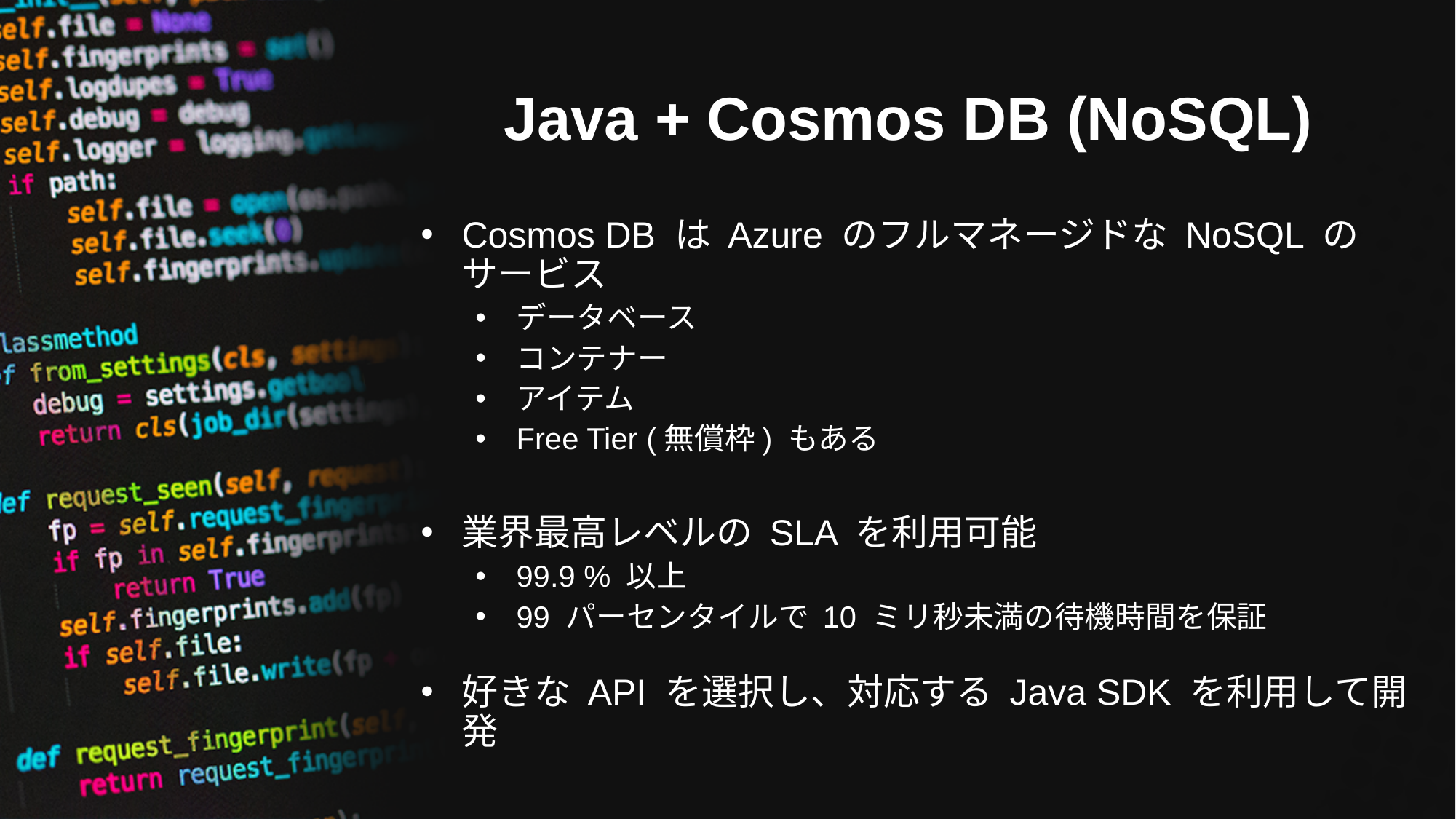

# Java + Cosmos DB (NoSQL)
Cosmos DB は Azure のフルマネージドな NoSQL のサービス
データベース
コンテナー
アイテム
Free Tier (無償枠) もある

業界最高レベルの SLA を利用可能
99.9 % 以上
99 パーセンタイルで 10 ミリ秒未満の待機時間を保証

好きな API を選択し、対応する Java SDK を利用して開発